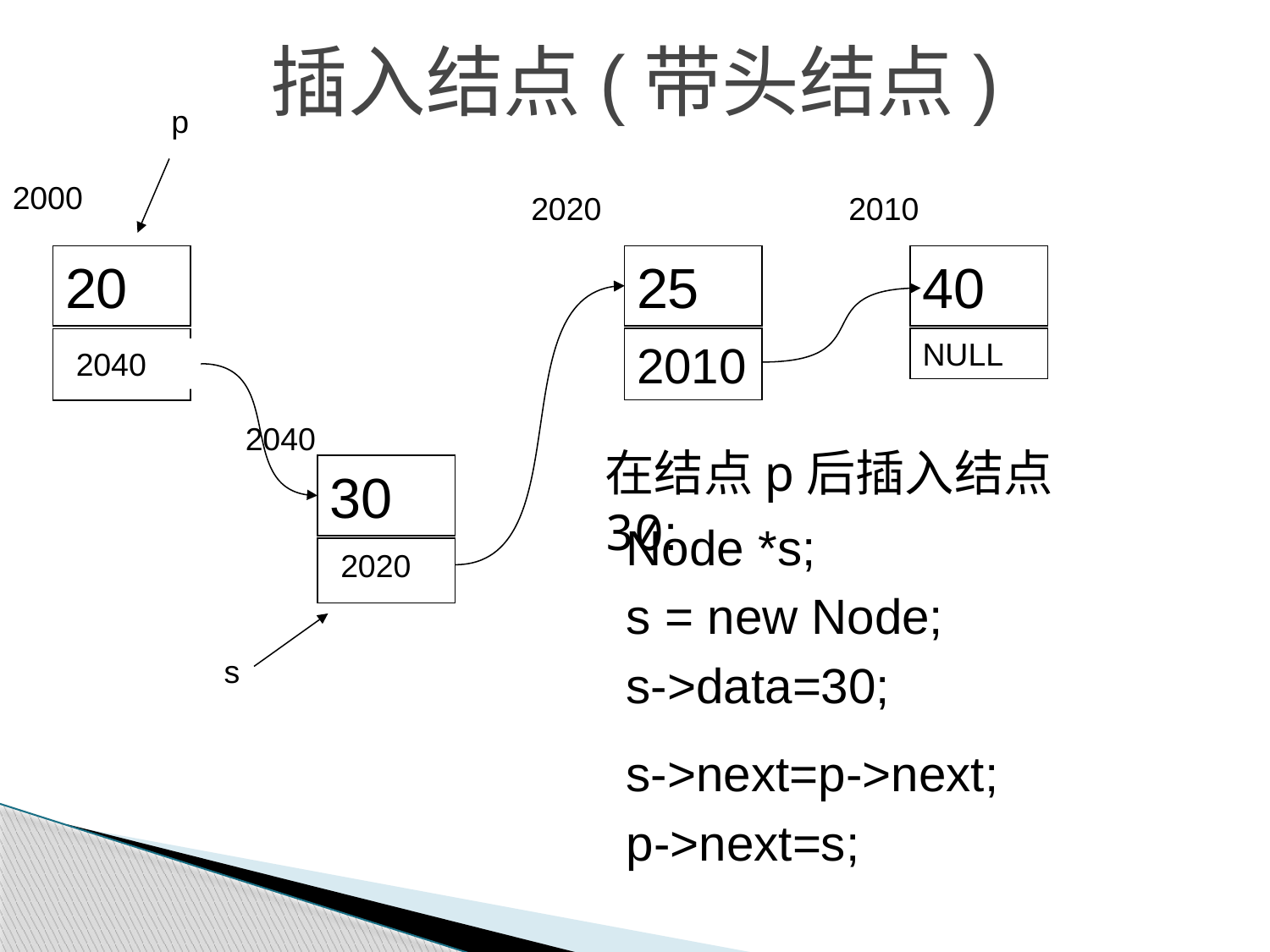

插入结点(带头结点)
p

2000
2020
2010
20
2020
25
2010
40
NULL

2040
2040
在结点p后插入结点30:
30

Node *s;
s = new Node;
s->data=30;
2020

s
s->next=p->next;
p->next=s;